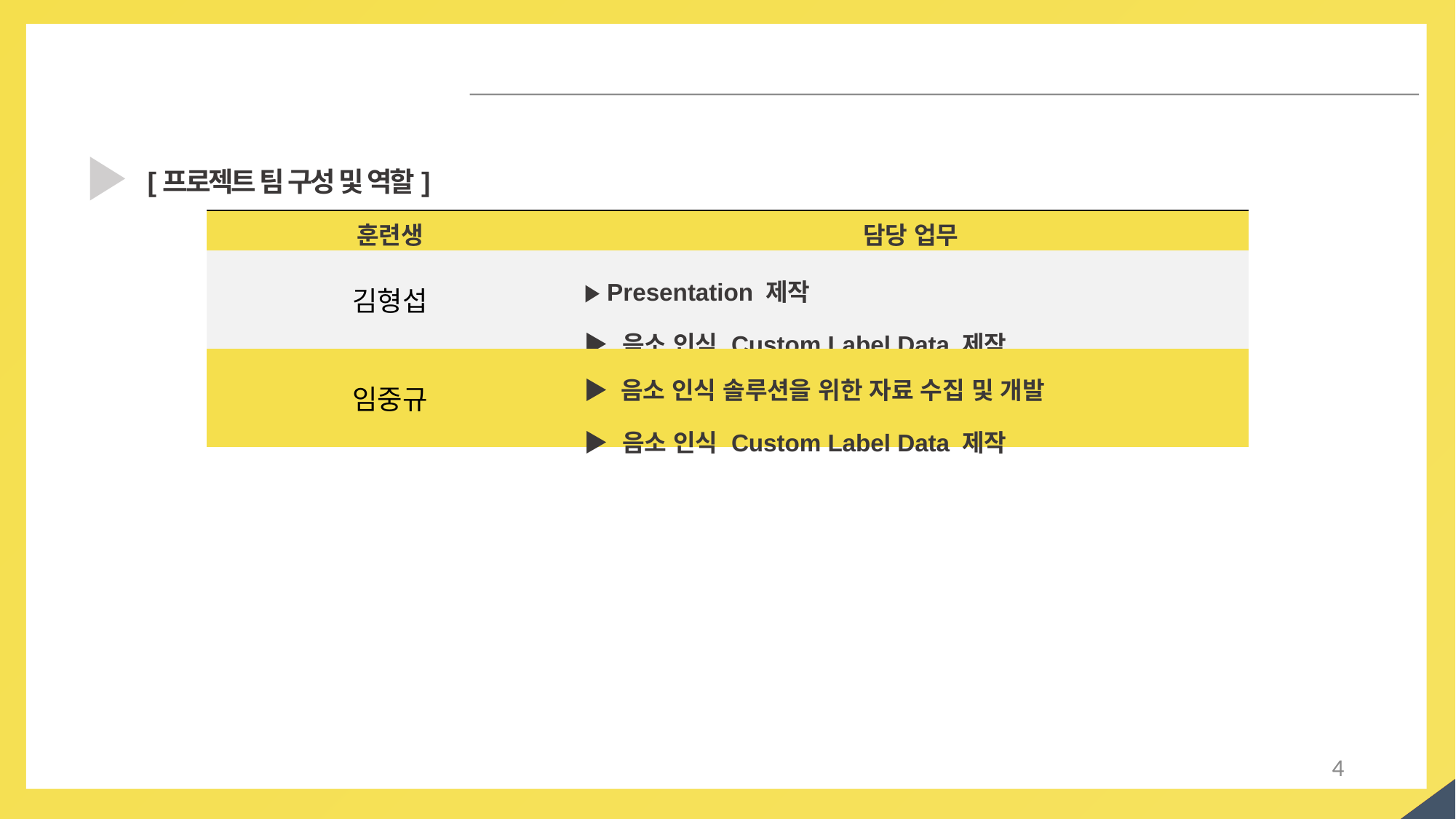

02

프로젝트 팀 구성 및 역할

▶
[프로젝트 팀 구성 및 역할]
| 훈련생 | 담당 업무 |
| --- | --- |
| 김형섭 | ▶ Presentation 제작 ▶ 음소 인식 Custom Label Data 제작 |
| 임중규 | ▶ 음소 인식 솔루션을 위한 자료 수집 및 개발 ▶ 음소 인식 Custom Label Data 제작 |
4